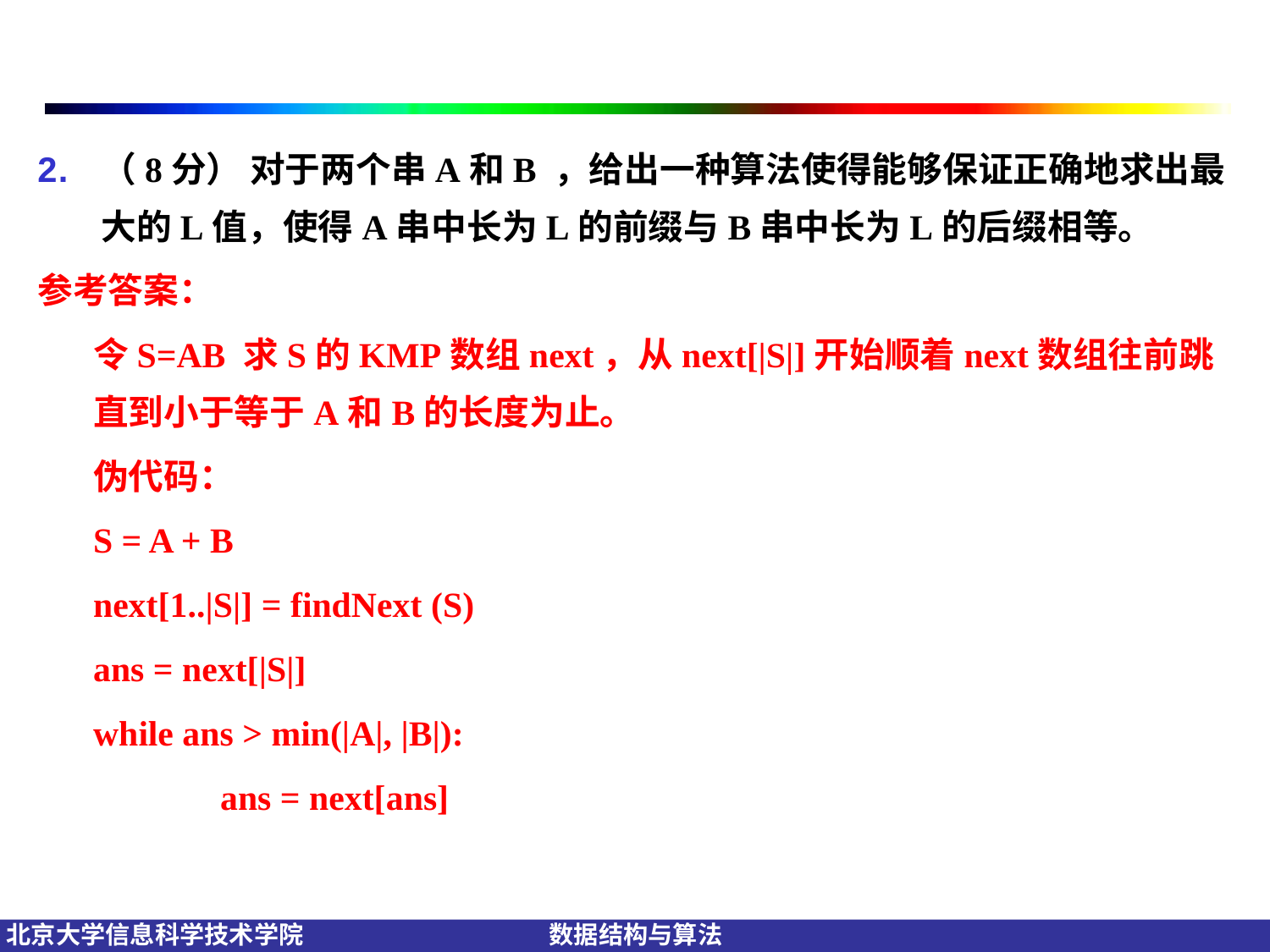

#
（8分） 对于两个串A和B ，给出一种算法使得能够保证正确地求出最大的L值，使得A串中长为L的前缀与B串中长为L的后缀相等。
参考答案：
令S=AB 求S的KMP数组next，从next[|S|]开始顺着next数组往前跳直到小于等于A和B的长度为止。
伪代码：
S = A + B
next[1..|S|] = findNext (S)
ans = next[|S|]
while ans > min(|A|, |B|):
	ans = next[ans]